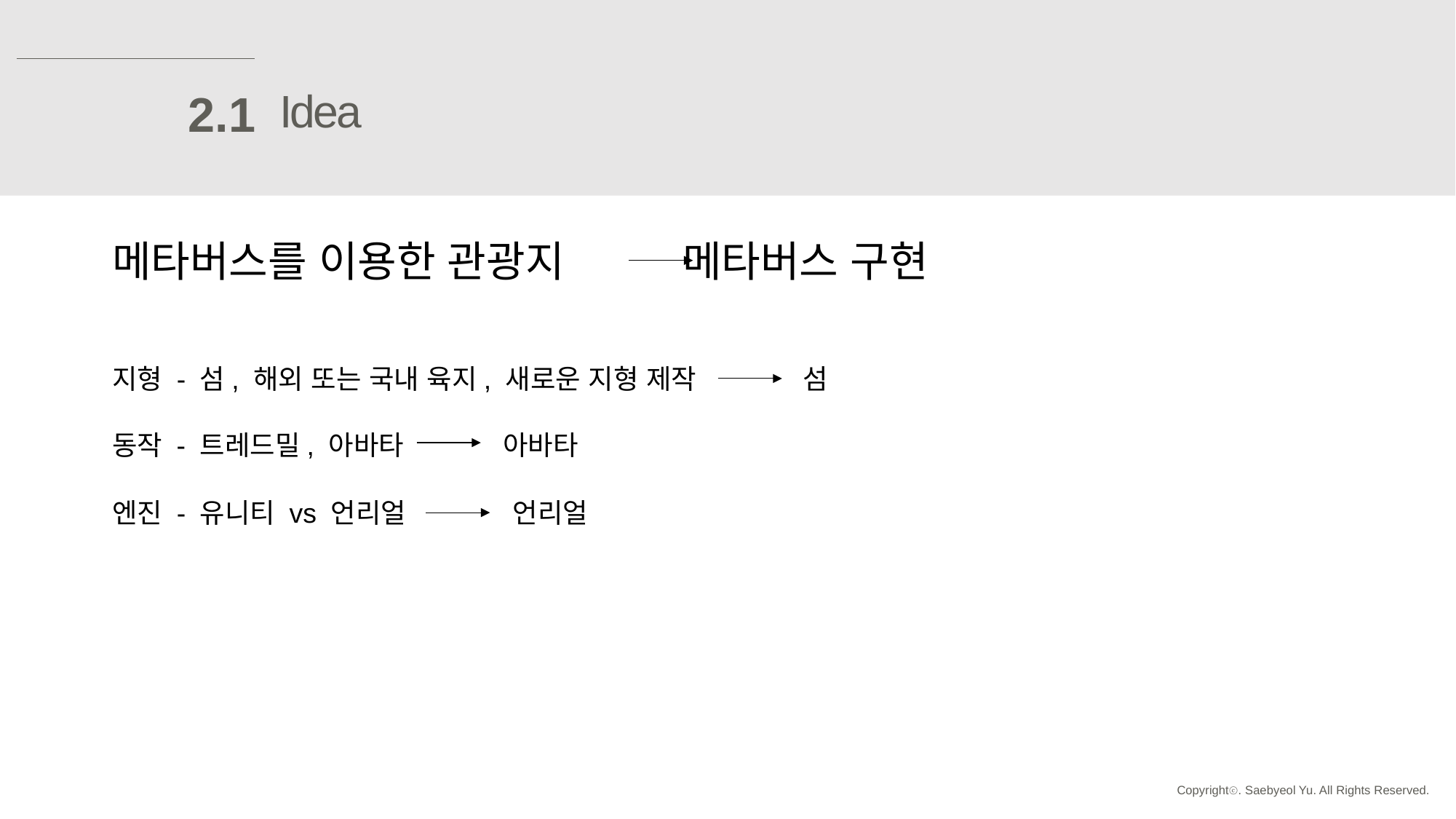

Idea
2.1
메타버스를 이용한 관광지          메타버스 구현
지형 - 섬, 해외 또는 국내 육지, 새로운 지형 제작              섬
동작 - 트레드밀, 아바타             아바타
엔진 - 유니티 vs 언리얼              언리얼